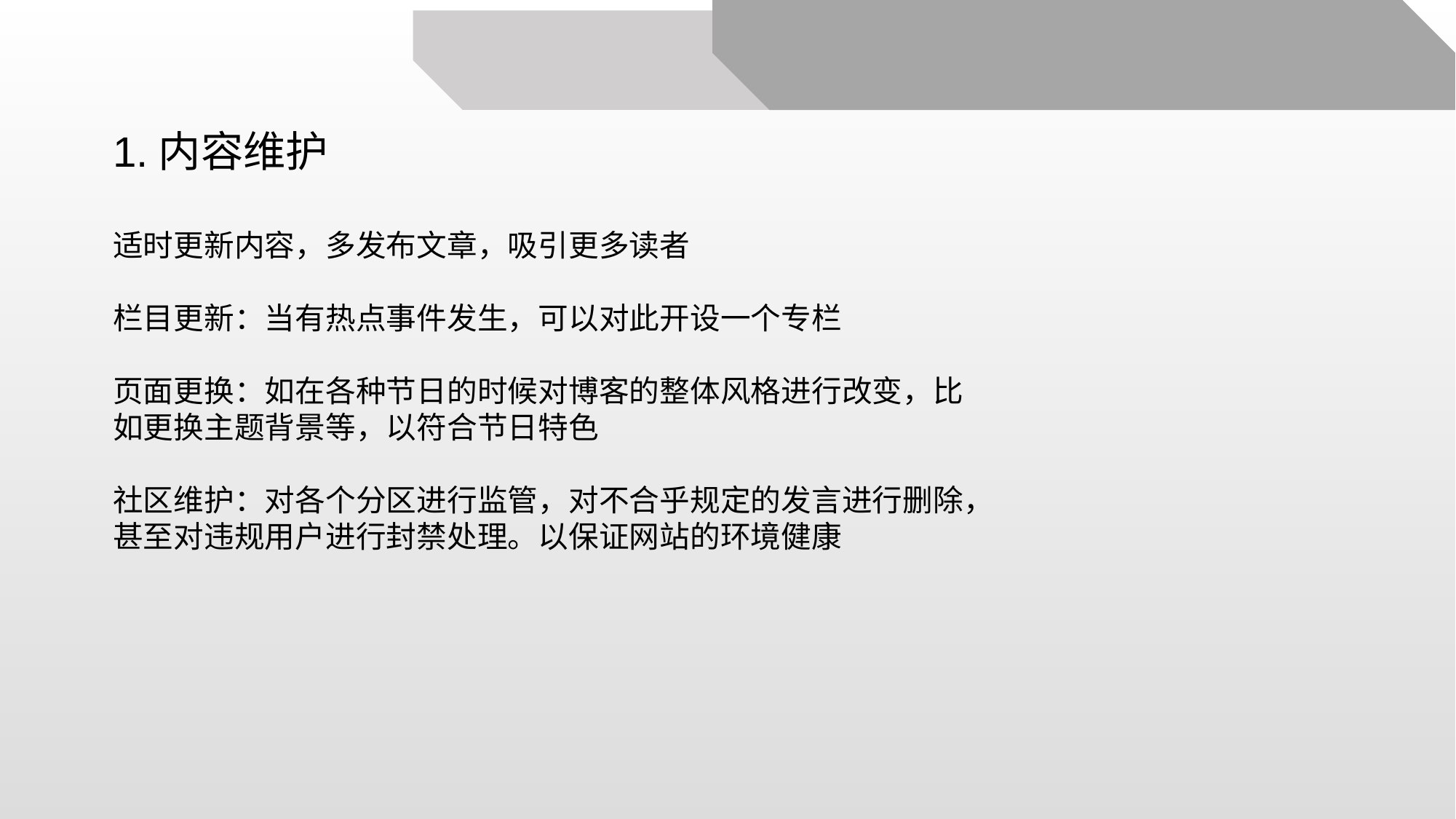

1.内容维护

适时更新内容，多发布文章，吸引更多读者

栏目更新：当有热点事件发生，可以对此开设一个专栏

页面更换：如在各种节日的时候对博客的整体风格进行改变，比如更换主题背景等，以符合节日特色

社区维护：对各个分区进行监管，对不合乎规定的发言进行删除，甚至对违规用户进行封禁处理。以保证网站的环境健康